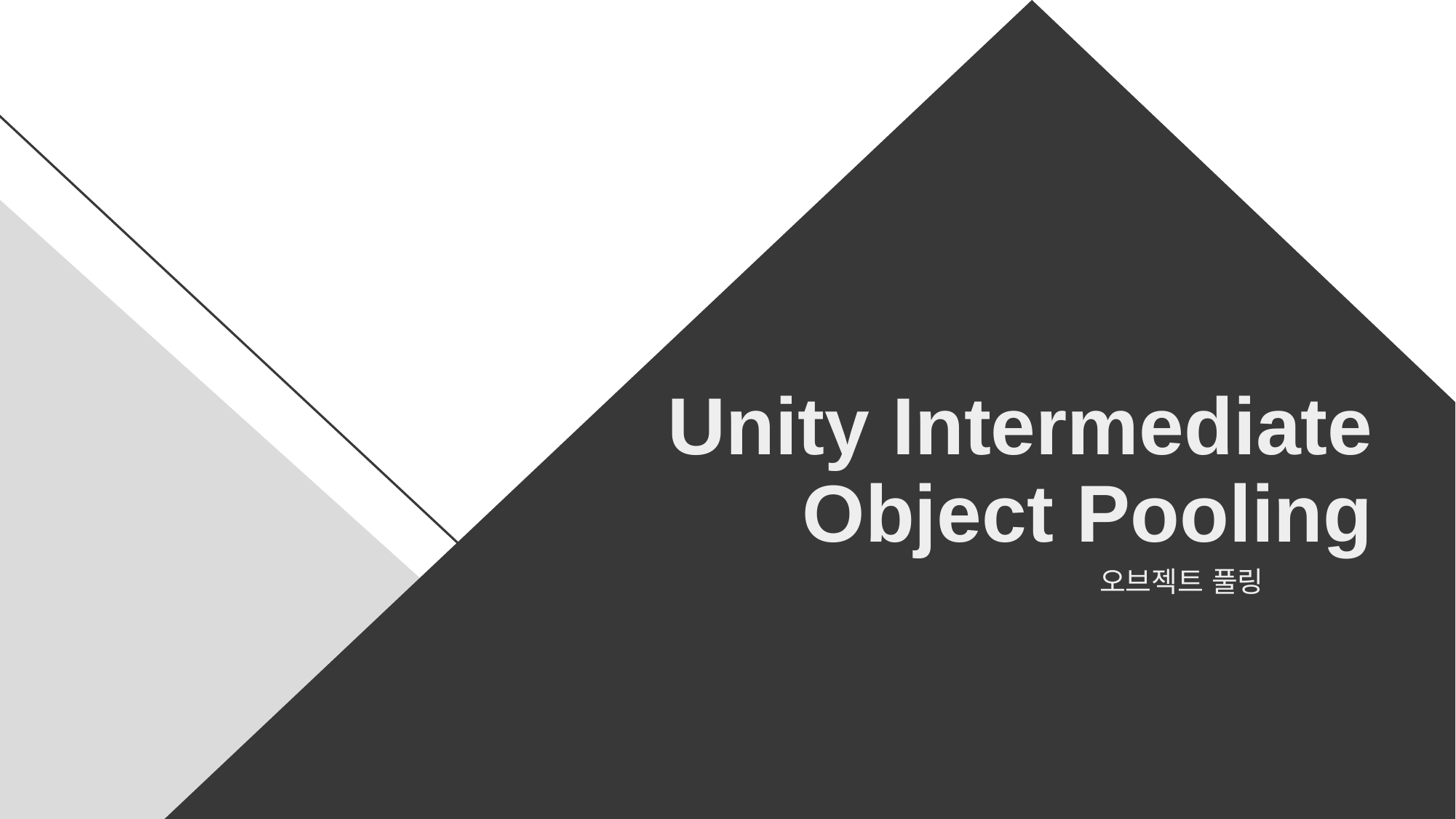

# Unity Intermediate Object Pooling
오브젝트 풀링